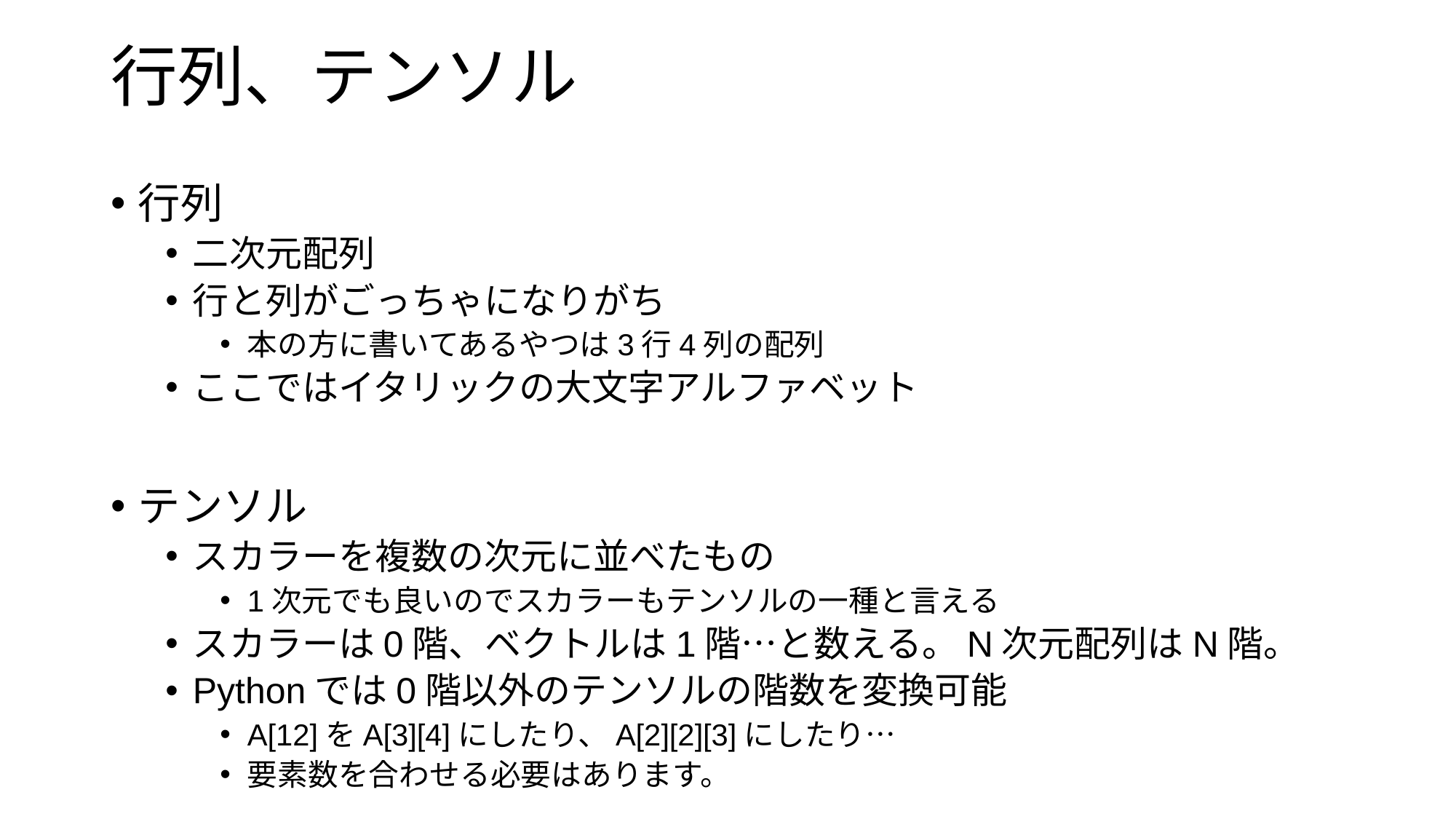

# 行列、テンソル
行列
二次元配列
行と列がごっちゃになりがち
本の方に書いてあるやつは3行4列の配列
ここではイタリックの大文字アルファベット

テンソル
スカラーを複数の次元に並べたもの
1次元でも良いのでスカラーもテンソルの一種と言える
スカラーは0階、ベクトルは1階…と数える。N次元配列はN階。
Pythonでは0階以外のテンソルの階数を変換可能
A[12]をA[3][4]にしたり、A[2][2][3]にしたり…
要素数を合わせる必要はあります。